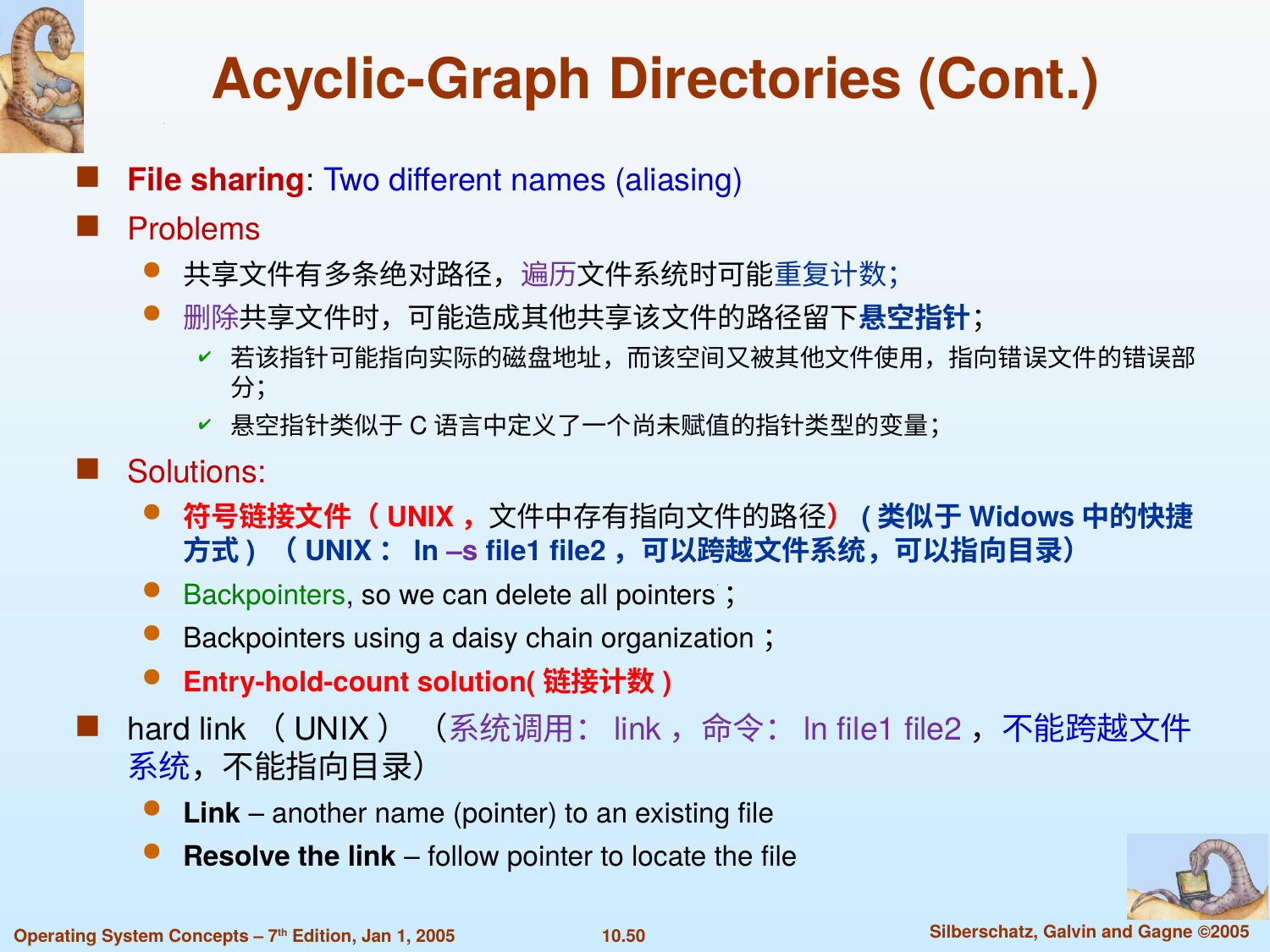

Acyclic-Graph Directories (Cont.)
File sharing: Two different names (aliasing)
Problems
共享文件有多条绝对路径，遍历文件系统时可能重复计数；
删除共享文件时，可能造成其他共享该文件的路径留下悬空指针；
若该指针可能指向实际的磁盘地址，而该空间又被其他文件使用，指向错误文件的错误部分；
悬空指针类似于C语言中定义了一个尚未赋值的指针类型的变量；
Solutions:
符号链接文件（UNIX，文件中存有指向文件的路径）(类似于Widows中的快捷方式) （UNIX：ln –s file1 file2，可以跨越文件系统，可以指向目录）
Backpointers, so we can delete all pointers；
Backpointers using a daisy chain organization；
Entry-hold-count solution(链接计数)
hard link（UNIX） （系统调用：link，命令：ln file1 file2，不能跨越文件系统，不能指向目录）
Link – another name (pointer) to an existing file
Resolve the link – follow pointer to locate the file